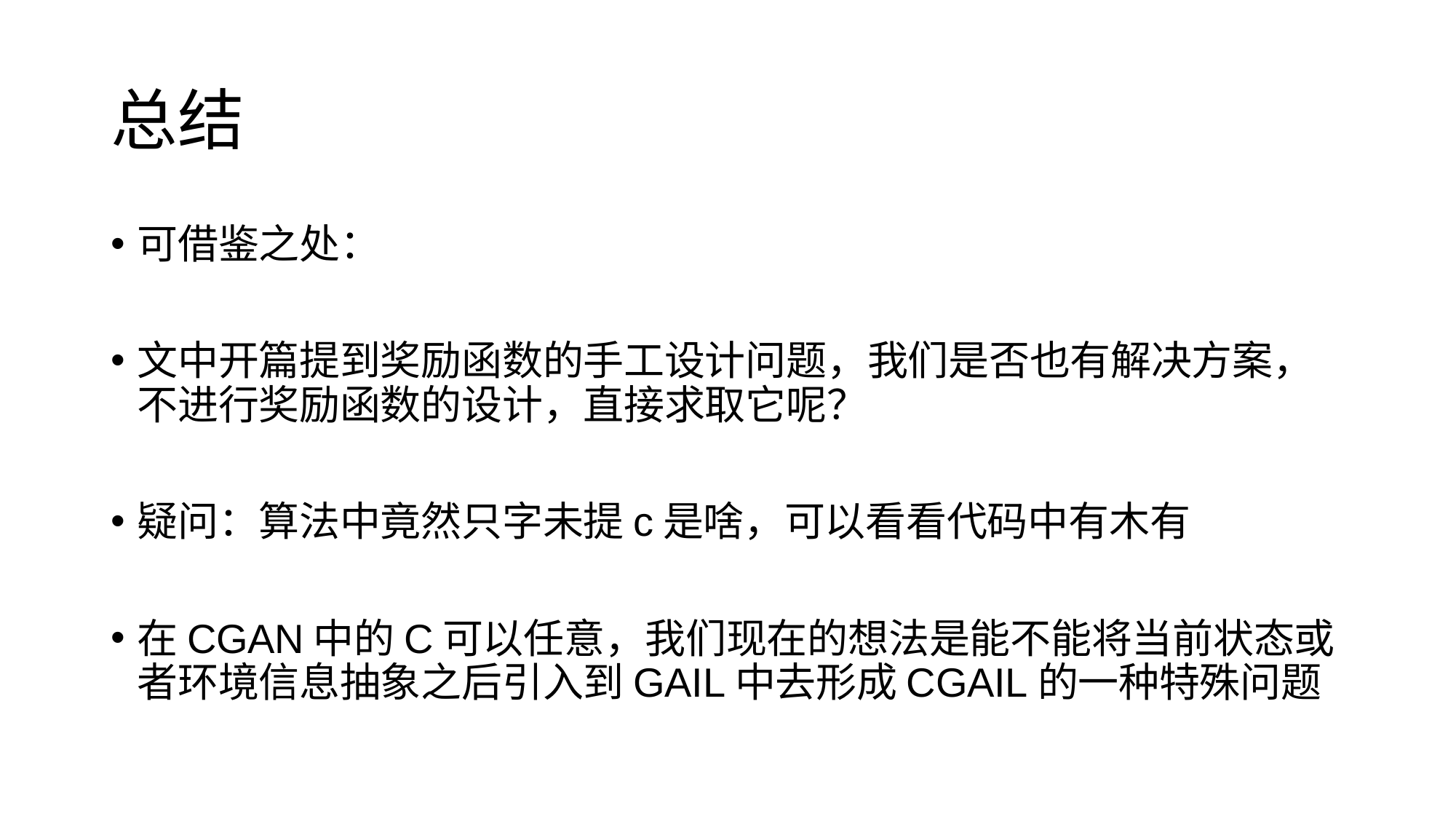

# 总结
可借鉴之处：

文中开篇提到奖励函数的手工设计问题，我们是否也有解决方案，不进行奖励函数的设计，直接求取它呢？

疑问：算法中竟然只字未提c是啥，可以看看代码中有木有

在CGAN中的C可以任意，我们现在的想法是能不能将当前状态或者环境信息抽象之后引入到GAIL中去形成CGAIL的一种特殊问题